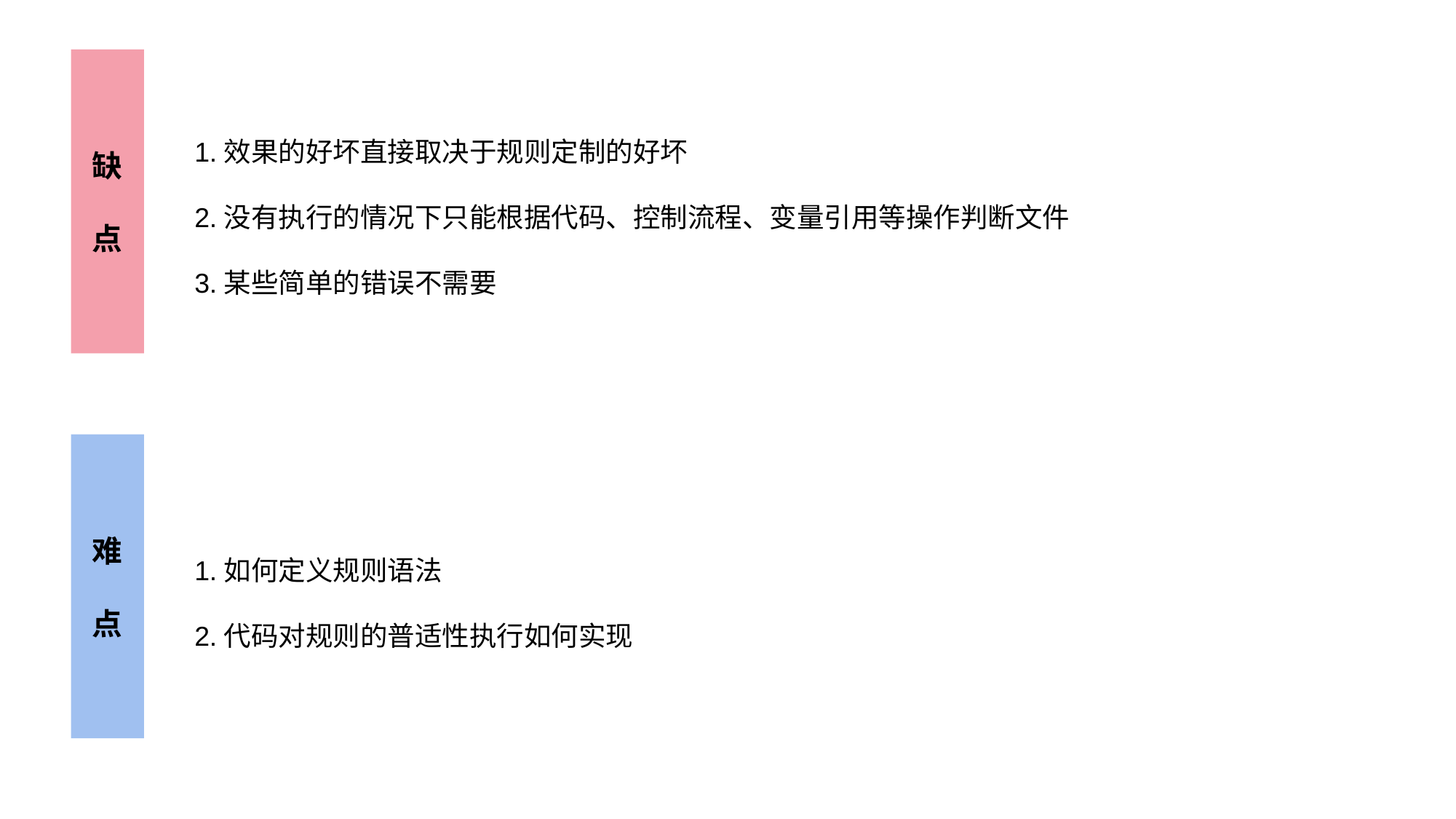

缺

点
1.效果的好坏直接取决于规则定制的好坏
2.没有执行的情况下只能根据代码、控制流程、变量引用等操作判断文件
3.某些简单的错误不需要
难

点
1.如何定义规则语法
2.代码对规则的普适性执行如何实现